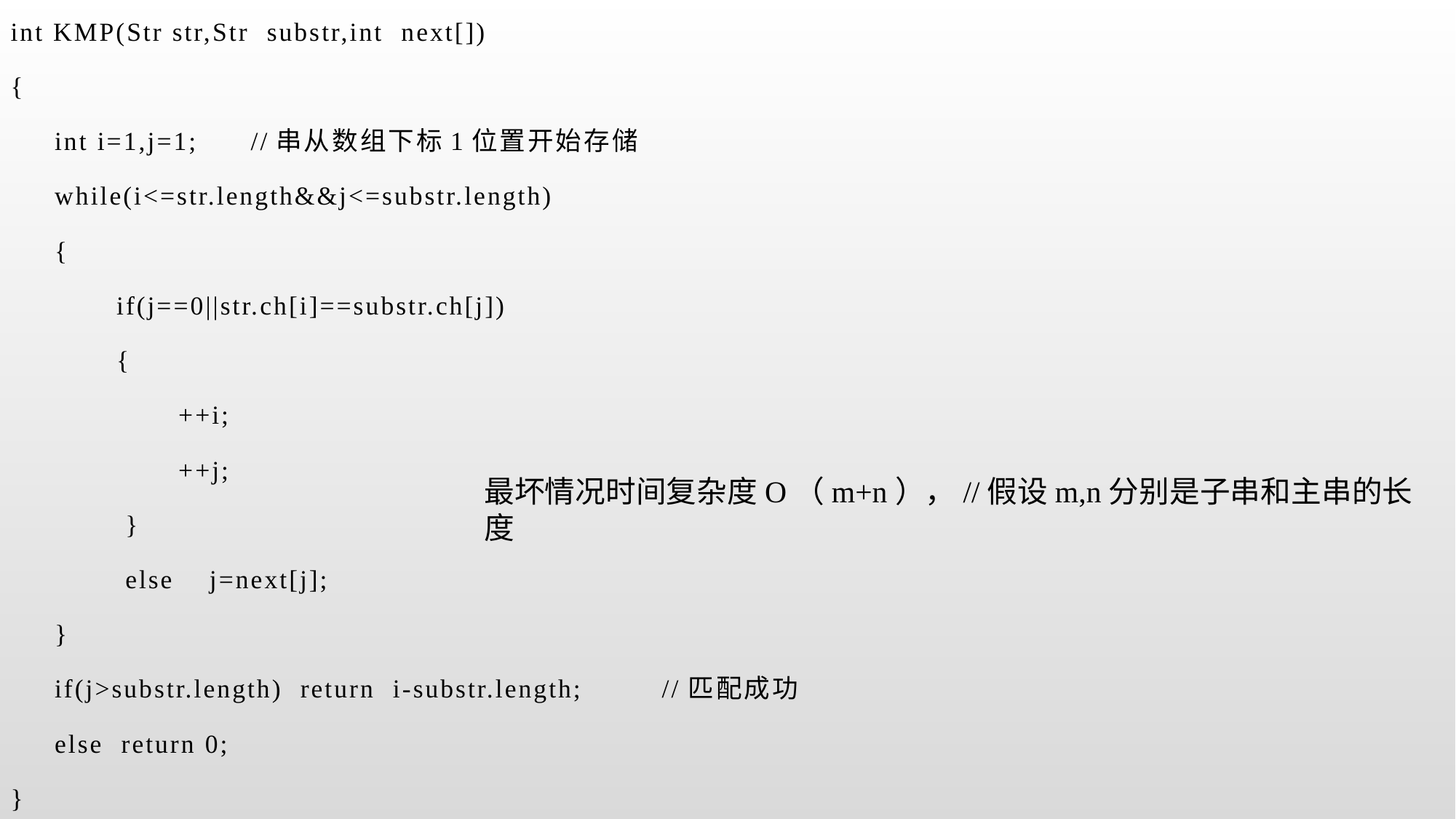

int KMP(Str str,Str  substr,int  next[])
{
     int i=1,j=1;      //串从数组下标1位置开始存储
     while(i<=str.length&&j<=substr.length)
     {
            if(j==0||str.ch[i]==substr.ch[j])
            {
                   ++i;
                   ++j;
             }
             else    j=next[j];
     }
     if(j>substr.length)  return  i-substr.length;         //匹配成功
     else  return 0;
}
最坏情况时间复杂度O（m+n），//假设m,n分别是子串和主串的长度